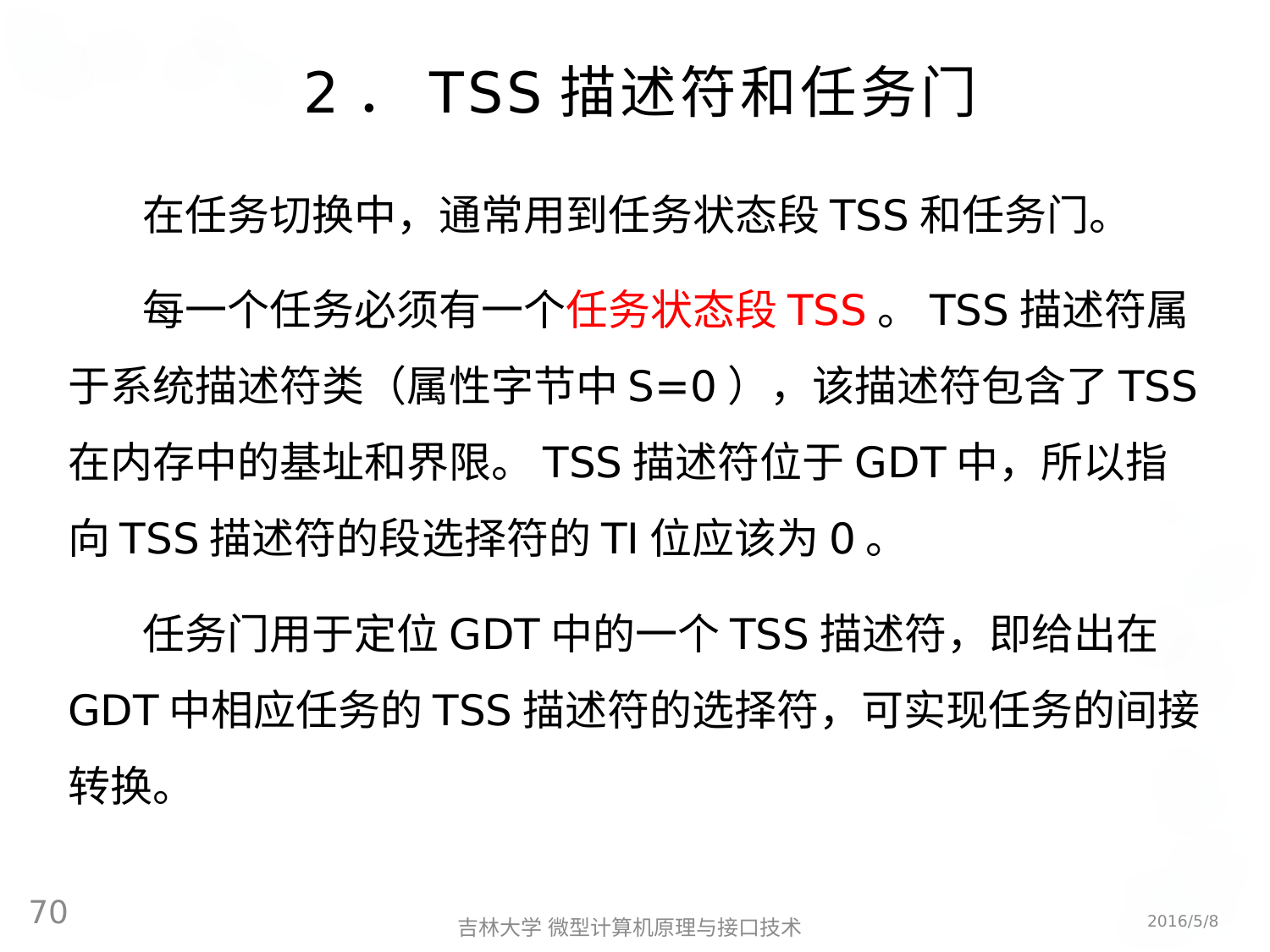

# 2．TSS描述符和任务门
在任务切换中，通常用到任务状态段TSS和任务门。
每一个任务必须有一个任务状态段TSS。TSS描述符属于系统描述符类（属性字节中S=0），该描述符包含了TSS在内存中的基址和界限。TSS描述符位于GDT中，所以指向TSS描述符的段选择符的TI位应该为0。
任务门用于定位GDT中的一个TSS描述符，即给出在GDT中相应任务的TSS描述符的选择符，可实现任务的间接转换。
70
2016/5/8
吉林大学 微型计算机原理与接口技术